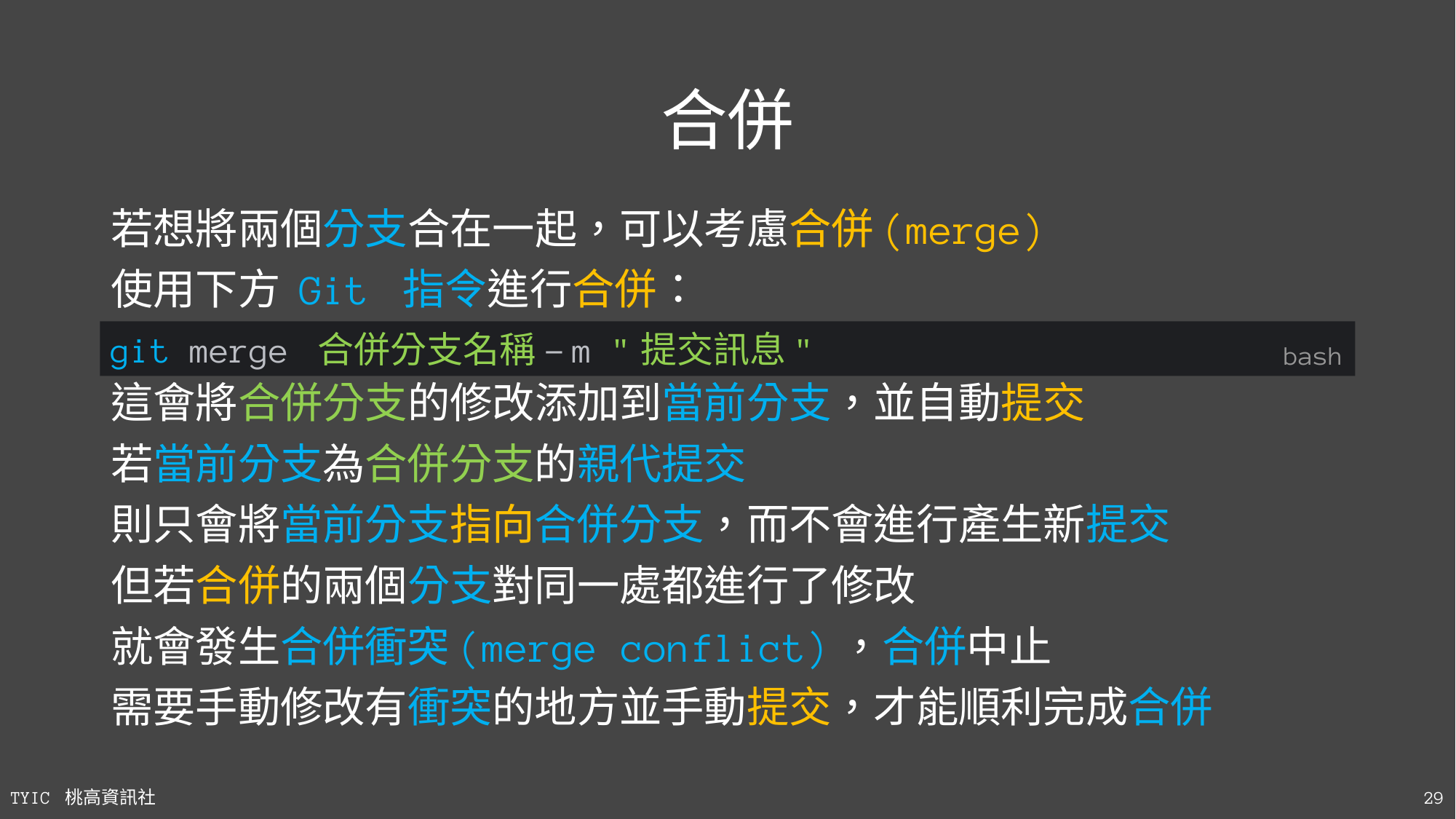

# 合併
若想將兩個分支合在一起，可以考慮合併(merge)
使用下方 Git 指令進行合併：
git merge 合併分支名稱 –m "提交訊息"
bash
這會將合併分支的修改添加到當前分支，並自動提交
若當前分支為合併分支的親代提交
則只會將當前分支指向合併分支，而不會進行產生新提交
但若合併的兩個分支對同一處都進行了修改
就會發生合併衝突(merge conflict)，合併中止
需要手動修改有衝突的地方並手動提交，才能順利完成合併